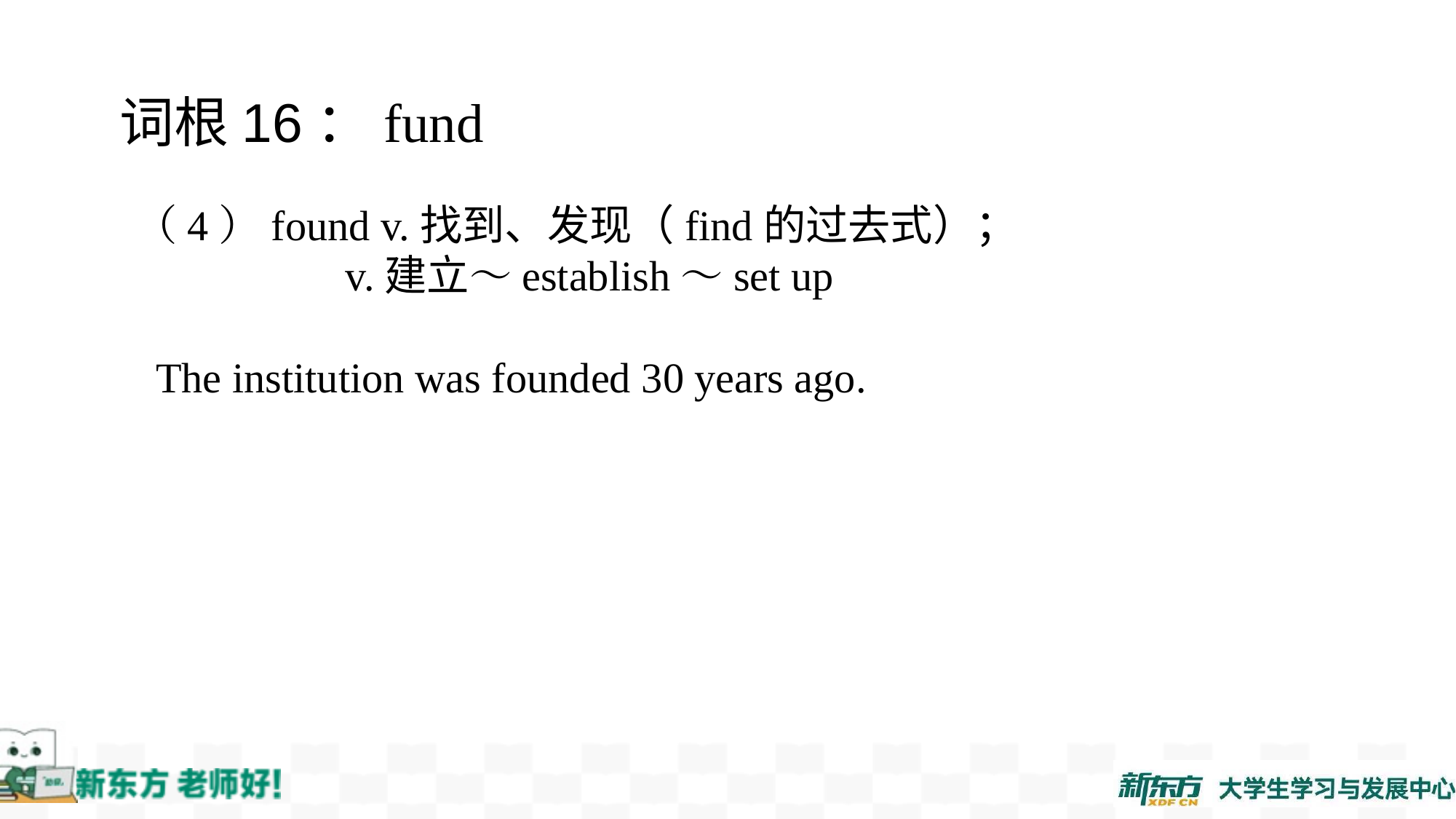

词根16：fund
（4）found v.找到、发现（find的过去式）；
                    v.建立～establish～set up

  The institution was founded 30 years ago.